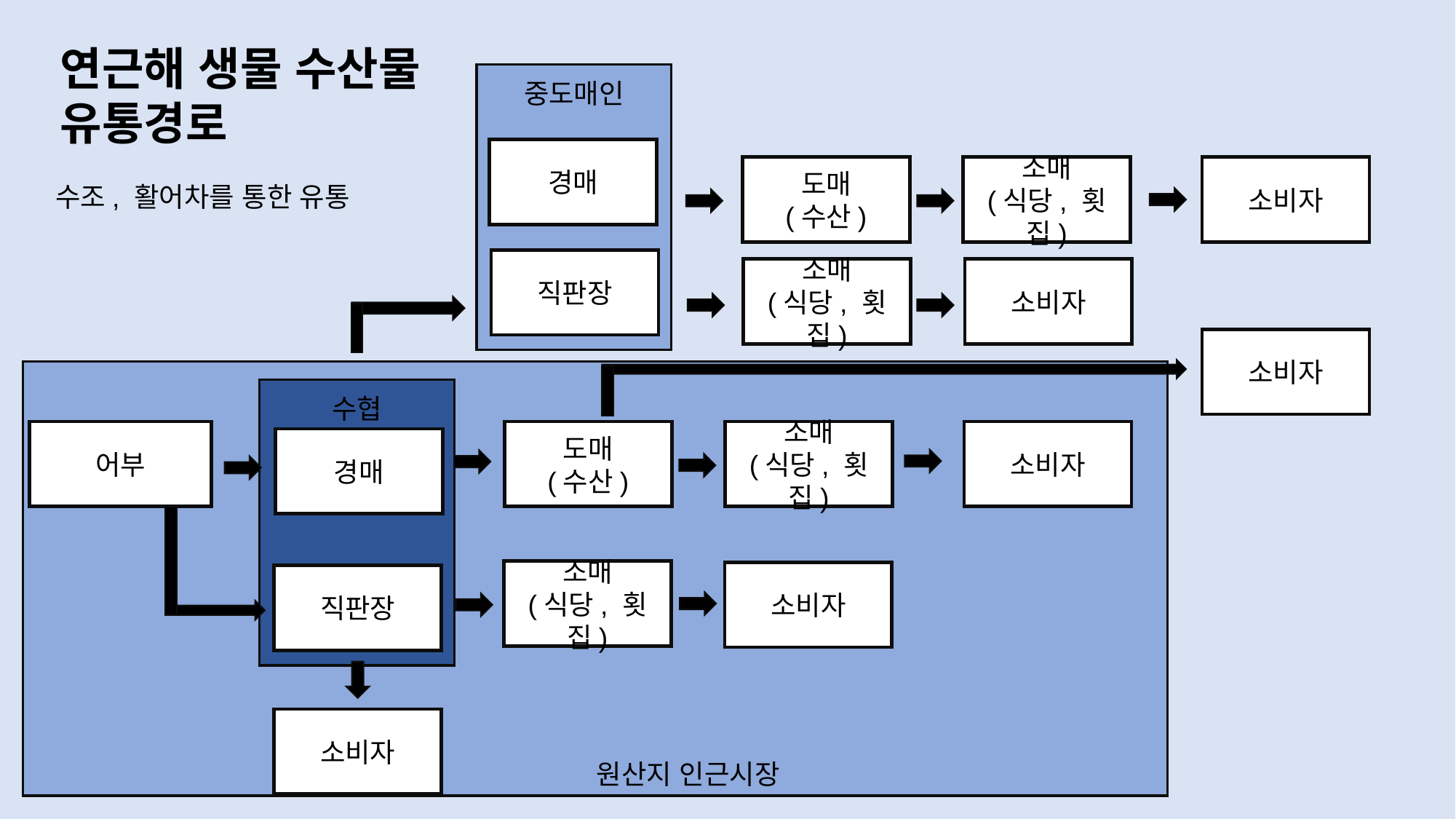

연근해 생물 수산물
유통경로
중도매인

경매
도매
(수산)
소매
(식당, 횟집)
소비자
수조, 활어차를 통한 유통

직판장
소매
(식당, 횟집)
소비자

소비자

수협

수협

어부
도매
(수산)
소매
(식당, 횟집)
소비자
경매

소매
(식당, 횟집)
소비자
직판장

소비자
원산지 인근시장